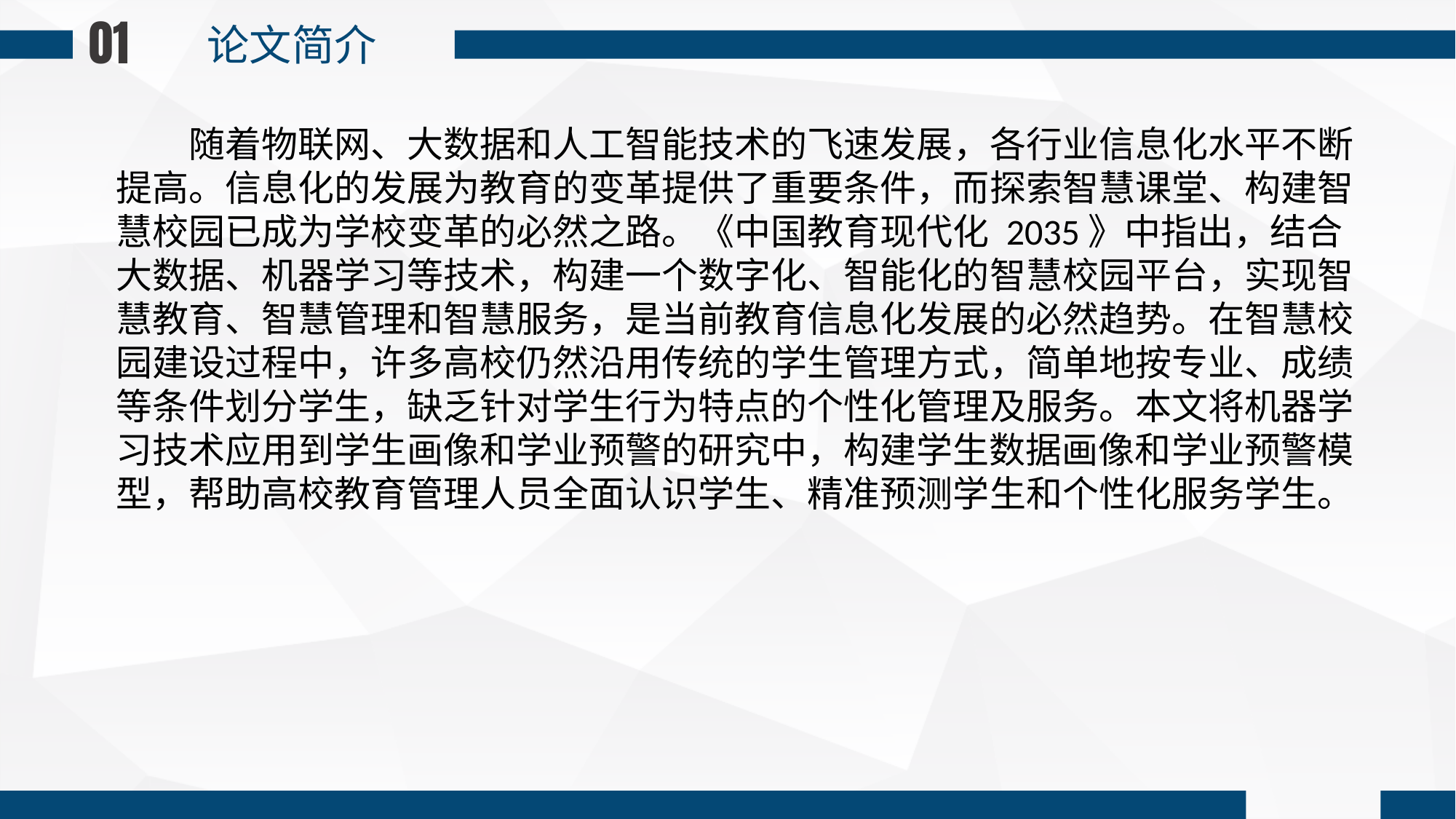

01
论文简介

随着物联网、大数据和人工智能技术的飞速发展，各行业信息化水平不断提高。信息化的发展为教育的变革提供了重要条件，而探索智慧课堂、构建智慧校园已成为学校变革的必然之路。《中国教育现代化 2035》中指出，结合大数据、机器学习等技术，构建一个数字化、智能化的智慧校园平台，实现智慧教育、智慧管理和智慧服务，是当前教育信息化发展的必然趋势。在智慧校园建设过程中，许多高校仍然沿用传统的学生管理方式，简单地按专业、成绩等条件划分学生，缺乏针对学生行为特点的个性化管理及服务。本文将机器学习技术应用到学生画像和学业预警的研究中，构建学生数据画像和学业预警模型，帮助高校教育管理人员全面认识学生、精准预测学生和个性化服务学生。